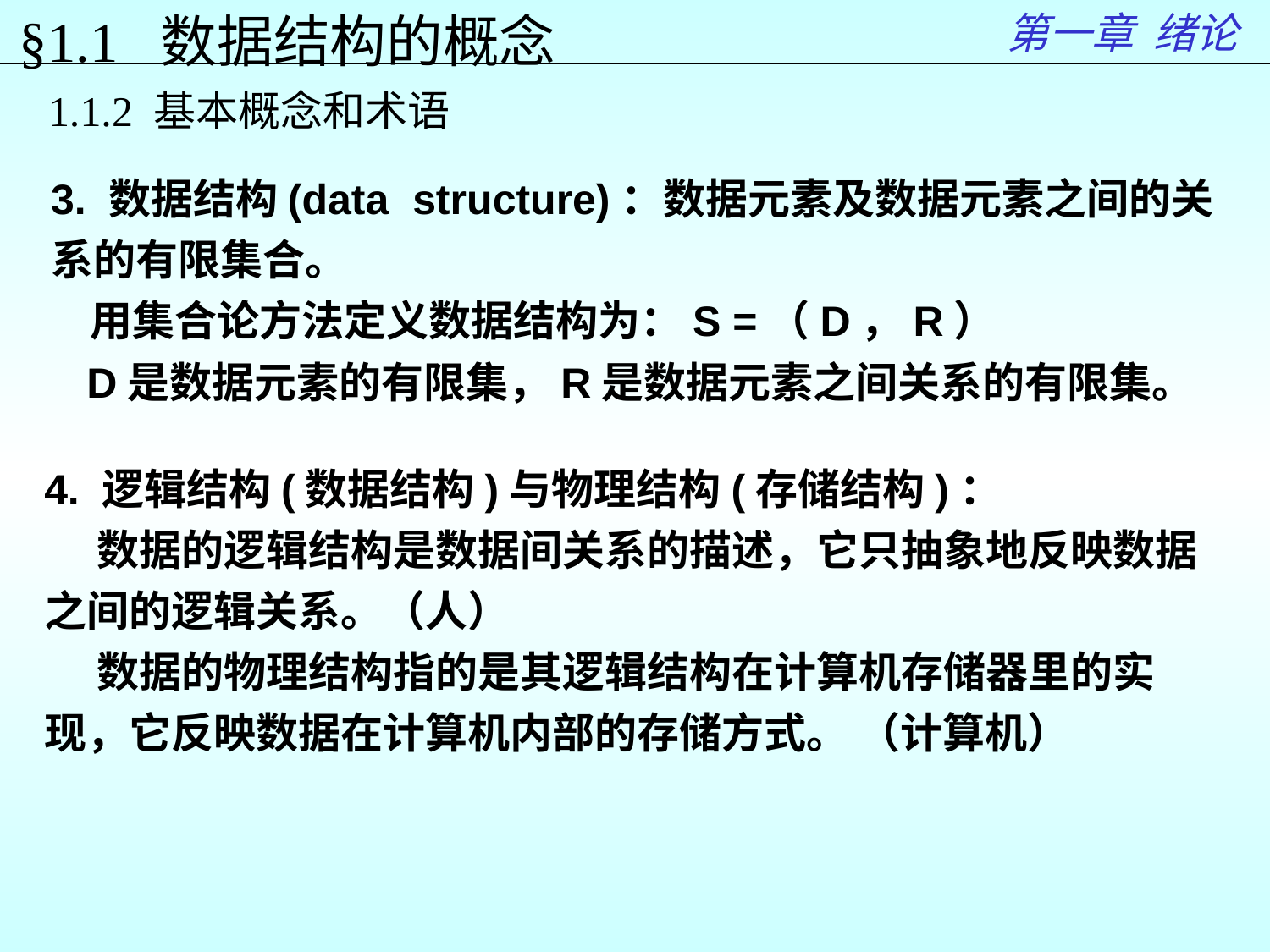

第一章  绪论

§1.1  数据结构的概念
1.1.2 基本概念和术语
3. 数据结构(data  structure)：数据元素及数据元素之间的关系的有限集合。
   用集合论方法定义数据结构为：S =（D，R）
   D是数据元素的有限集，R是数据元素之间关系的有限集。
4. 逻辑结构(数据结构)与物理结构(存储结构)：
数据的逻辑结构是数据间关系的描述，它只抽象地反映数据之间的逻辑关系。（人）
数据的物理结构指的是其逻辑结构在计算机存储器里的实现，它反映数据在计算机内部的存储方式。 （计算机）